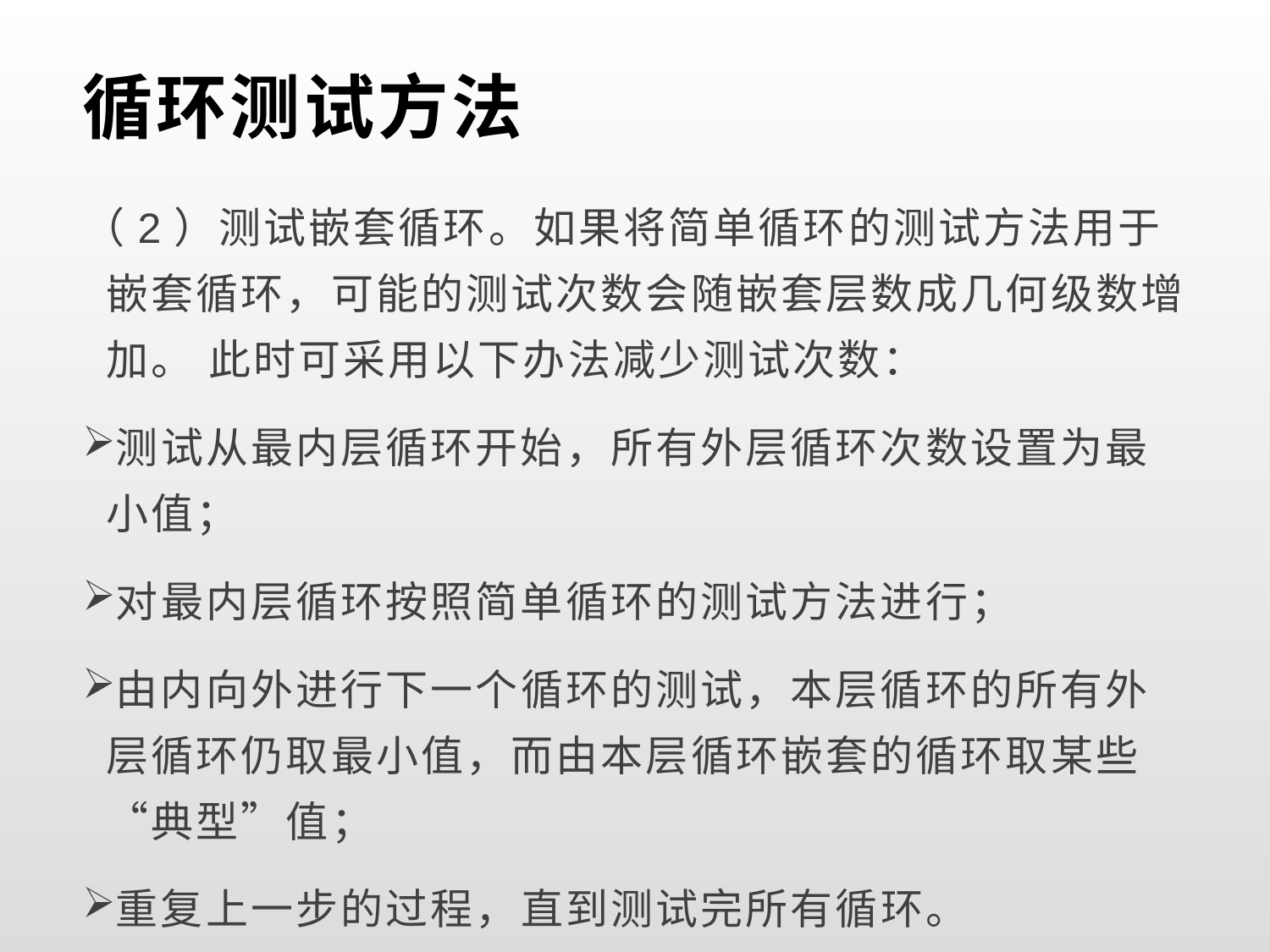

# 循环测试方法
（2）测试嵌套循环。如果将简单循环的测试方法用于嵌套循环，可能的测试次数会随嵌套层数成几何级数增加。 此时可采用以下办法减少测试次数：
测试从最内层循环开始，所有外层循环次数设置为最小值；
对最内层循环按照简单循环的测试方法进行；
由内向外进行下一个循环的测试，本层循环的所有外层循环仍取最小值，而由本层循环嵌套的循环取某些“典型”值；
重复上一步的过程，直到测试完所有循环。